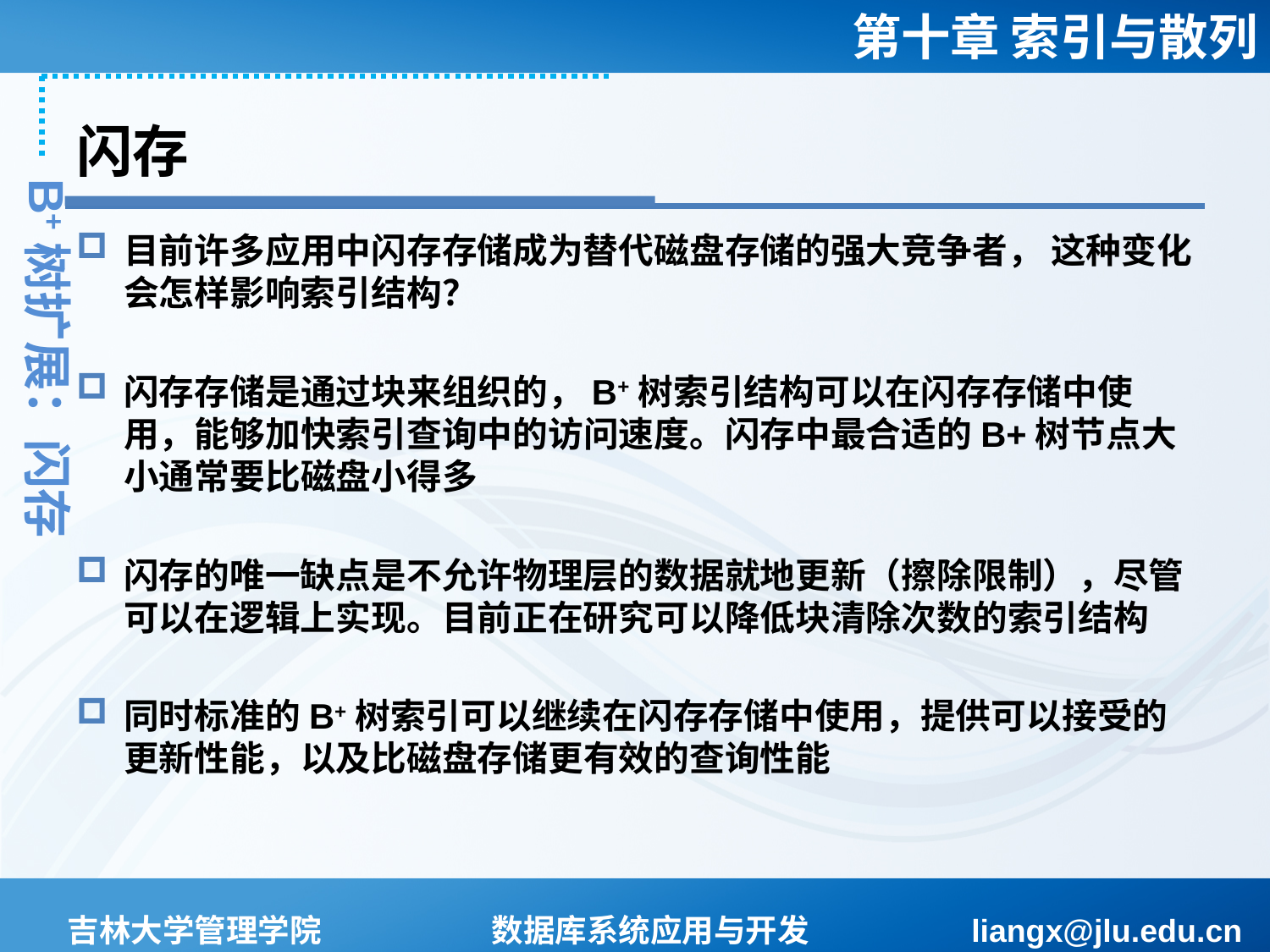

# 闪存
B+树扩展：闪存

目前许多应用中闪存存储成为替代磁盘存储的强大竞争者， 这种变化会怎样影响索引结构？

闪存存储是通过块来组织的，B+树索引结构可以在闪存存储中使用，能够加快索引查询中的访问速度。闪存中最合适的B+树节点大小通常要比磁盘小得多

闪存的唯一缺点是不允许物理层的数据就地更新（擦除限制），尽管可以在逻辑上实现。目前正在研究可以降低块清除次数的索引结构

同时标准的B+树索引可以继续在闪存存储中使用，提供可以接受的更新性能，以及比磁盘存储更有效的查询性能